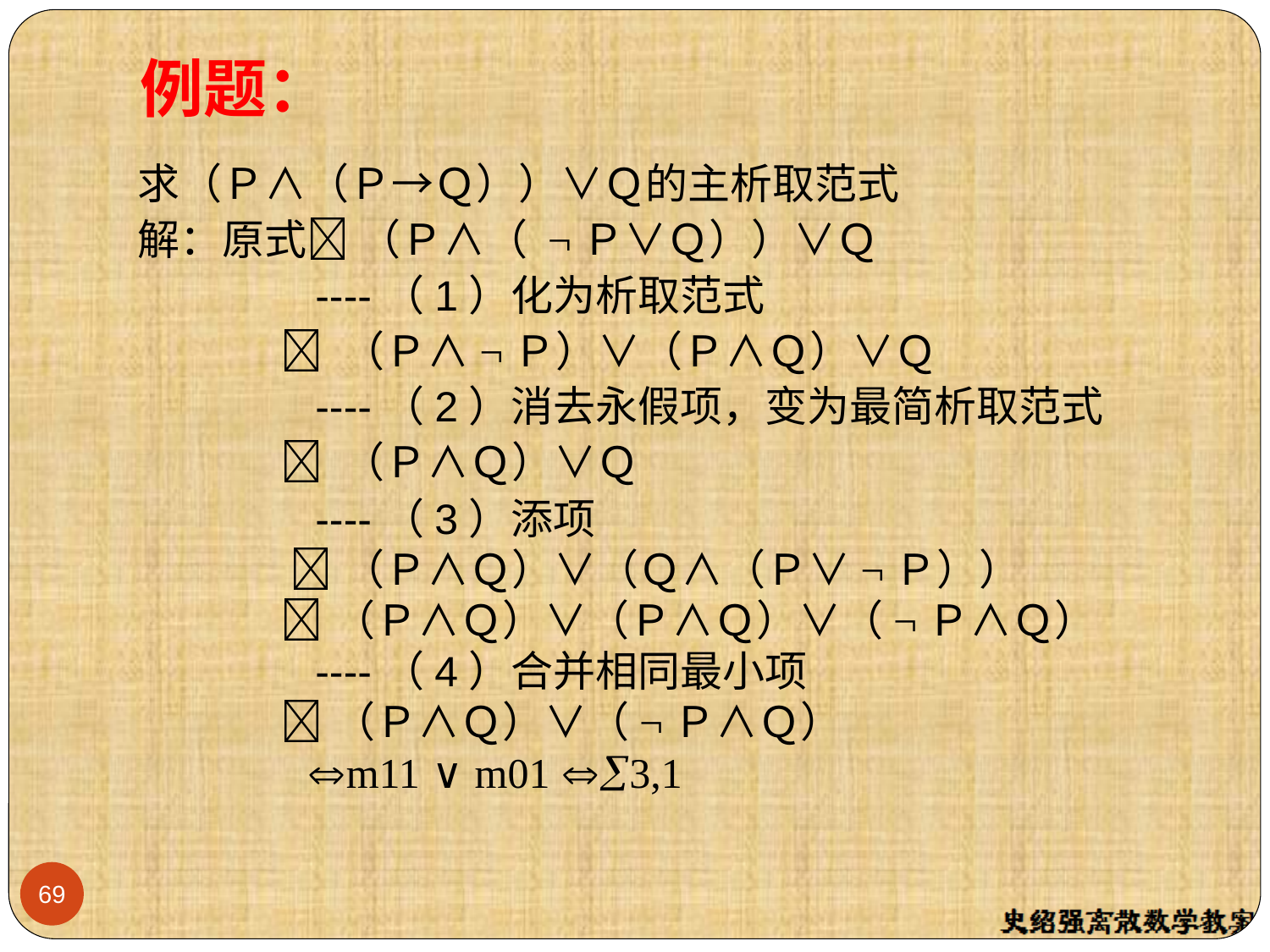

例题：
求（Ｐ∧（Ｐ→Ｑ））∨Ｑ的主析取范式
解：原式⇔ （Ｐ∧（ ¬Ｐ∨Ｑ））∨Ｑ
               ----（1）化为析取范式
               ⇔ （Ｐ∧¬Ｐ）∨（Ｐ∧Ｑ）∨Ｑ
               ----（2）消去永假项，变为最简析取范式
               ⇔ （Ｐ∧Ｑ）∨Ｑ
               ----（3）添项
                ⇔（Ｐ∧Ｑ）∨（Ｑ∧（Ｐ∨¬Ｐ））
               ⇔（Ｐ∧Ｑ）∨（Ｐ∧Ｑ）∨（¬Ｐ∧Ｑ）
               ----（4）合并相同最小项
               ⇔（Ｐ∧Ｑ）∨（¬Ｐ∧Ｑ）
                ⇔m11 ∨ m01 ⇔∑3,1

69